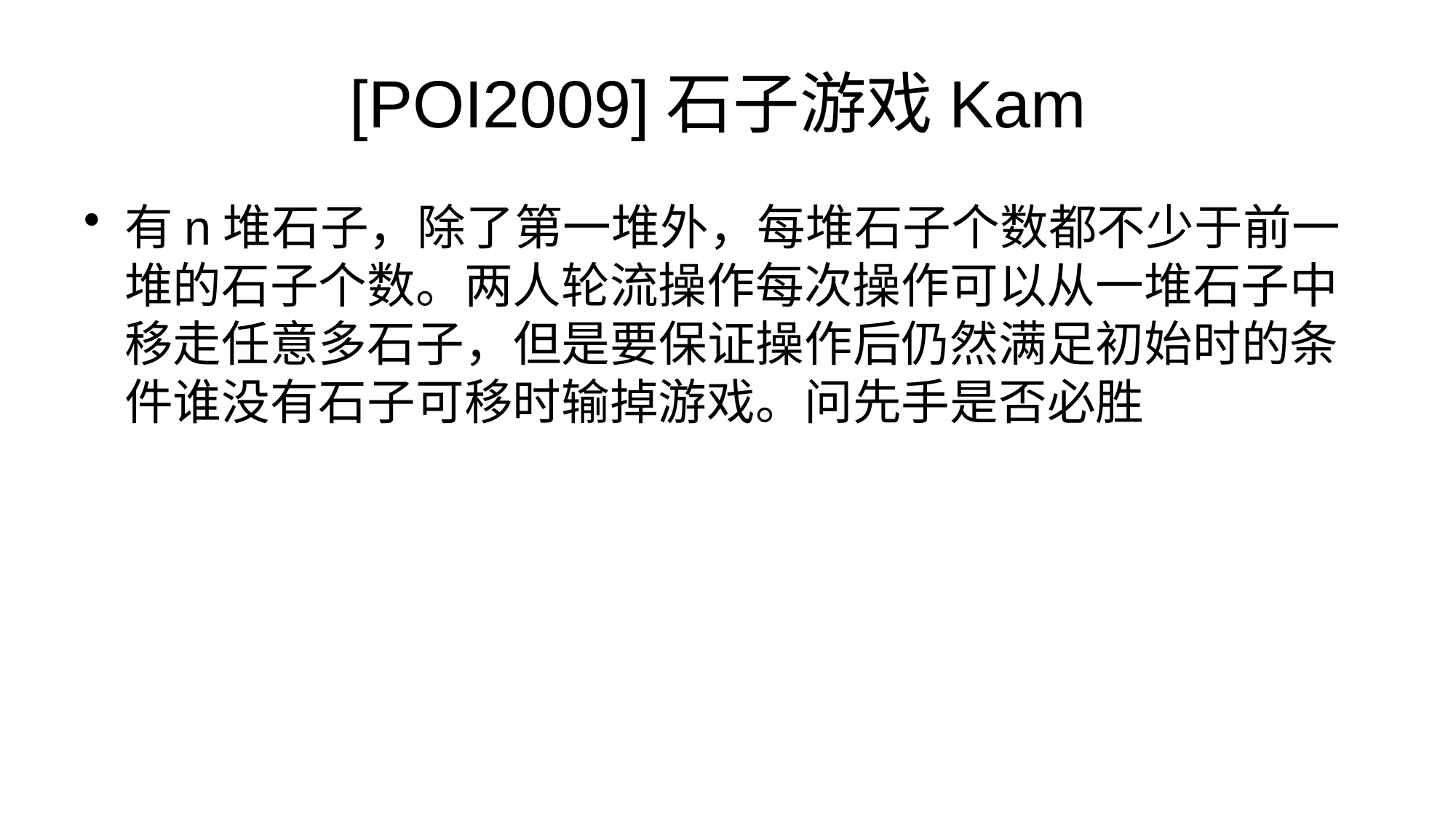

# [POI2009]石子游戏Kam
有n堆石子，除了第一堆外，每堆石子个数都不少于前一堆的石子个数。两人轮流操作每次操作可以从一堆石子中移走任意多石子，但是要保证操作后仍然满足初始时的条件谁没有石子可移时输掉游戏。问先手是否必胜